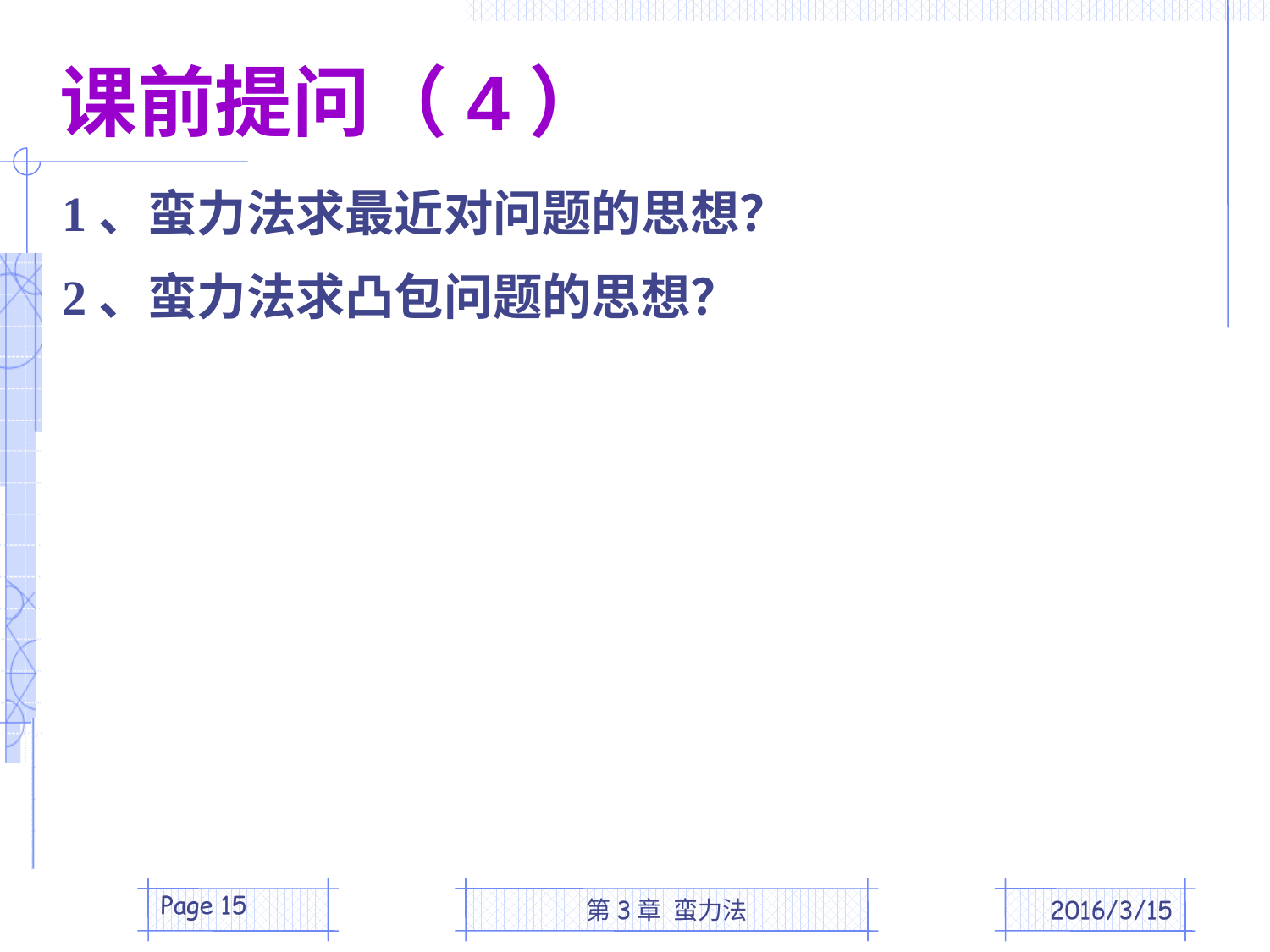

课前提问（4）
1、蛮力法求最近对问题的思想？
2、蛮力法求凸包问题的思想？
Page 15
第3章  蛮力法
2016/3/15